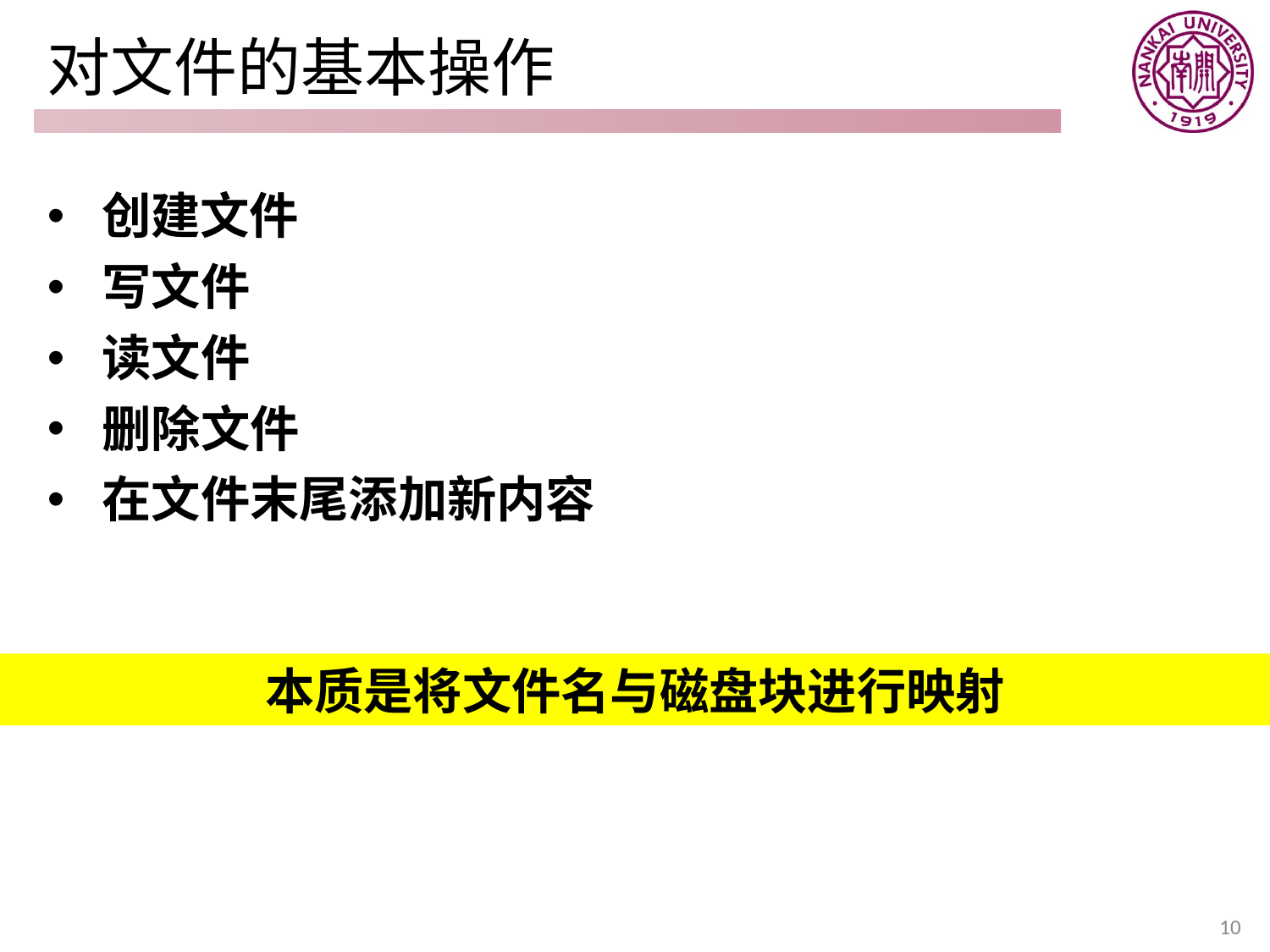

# 对文件的基本操作
 创建文件
 写文件
 读文件
 删除文件
 在文件末尾添加新内容
本质是将文件名与磁盘块进行映射
10